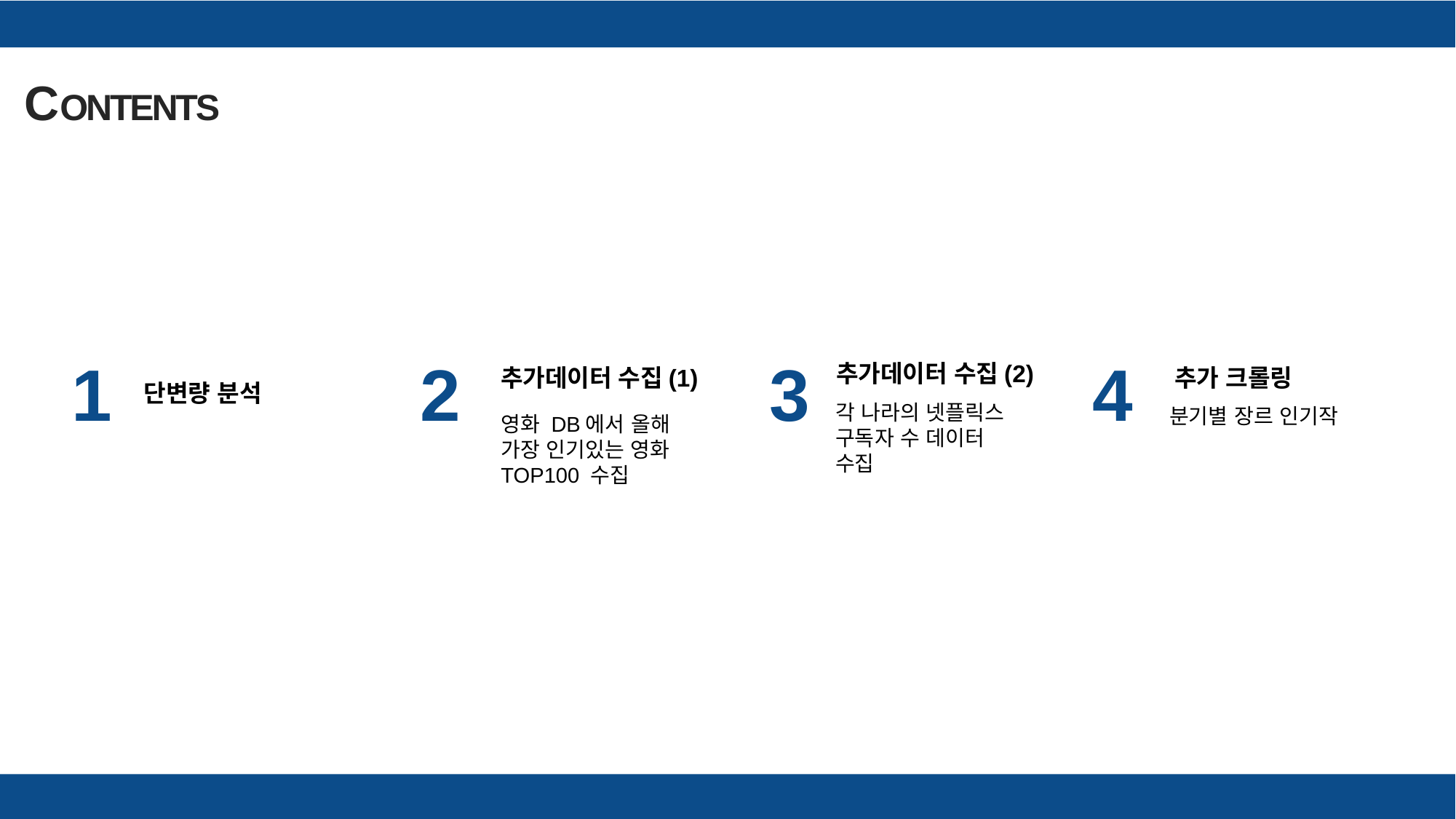

CONTENTS
4
추가 크롤링

분기별 장르 인기작
2
추가데이터 수집(1)
3

1
단변량 분석
추가데이터 수집(2)
각 나라의 넷플릭스 구독자 수 데이터 수집
영화 DB에서 올해 가장 인기있는 영화 TOP100 수집